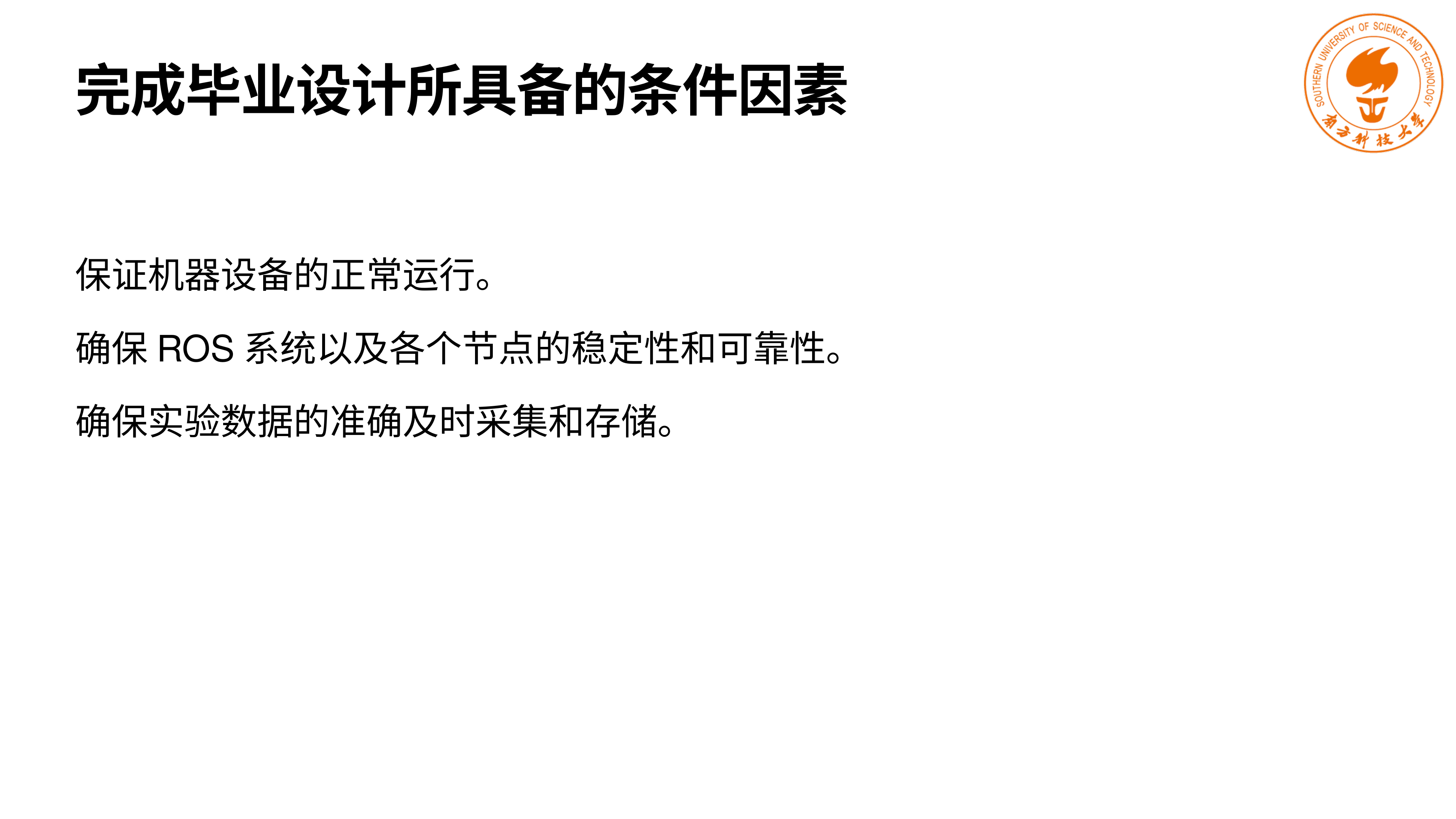

# 完成毕业设计所具备的条件因素
保证机器设备的正常运行。
确保ROS系统以及各个节点的稳定性和可靠性。
确保实验数据的准确及时采集和存储。